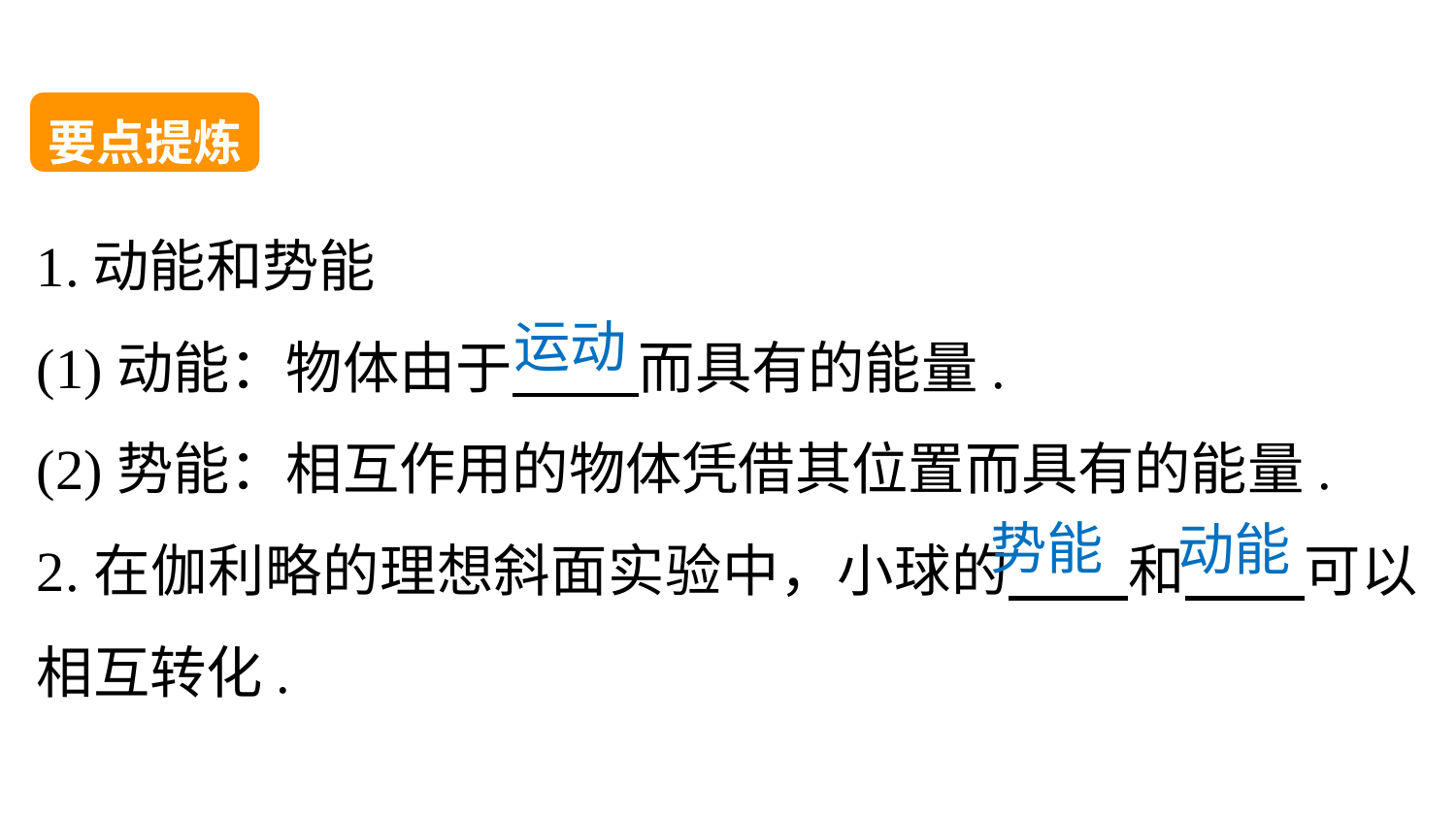

要点提炼
1.动能和势能
(1)动能：物体由于          而具有的能量.
(2)势能：相互作用的物体凭借其位置而具有的能量.
2.在伽利略的理想斜面实验中，小球的         和         可以相互转化.
运动
势能
动能